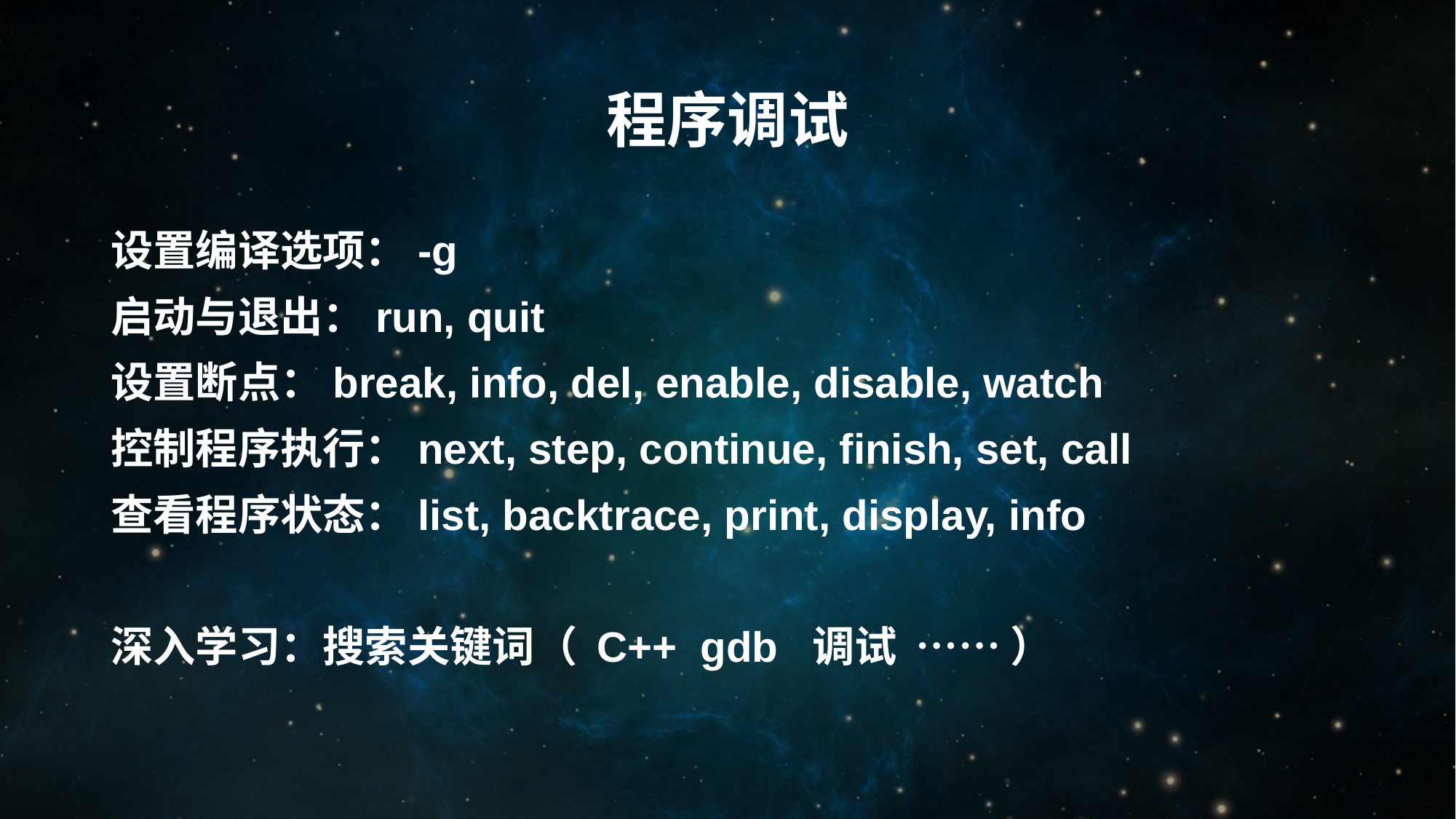

# 程序调试
设置编译选项：-g
启动与退出：run, quit
设置断点：break, info, del, enable, disable, watch
控制程序执行：next, step, continue, finish, set, call
查看程序状态：list, backtrace, print, display, info

深入学习：搜索关键词（ C++  gdb  调试  …… ）